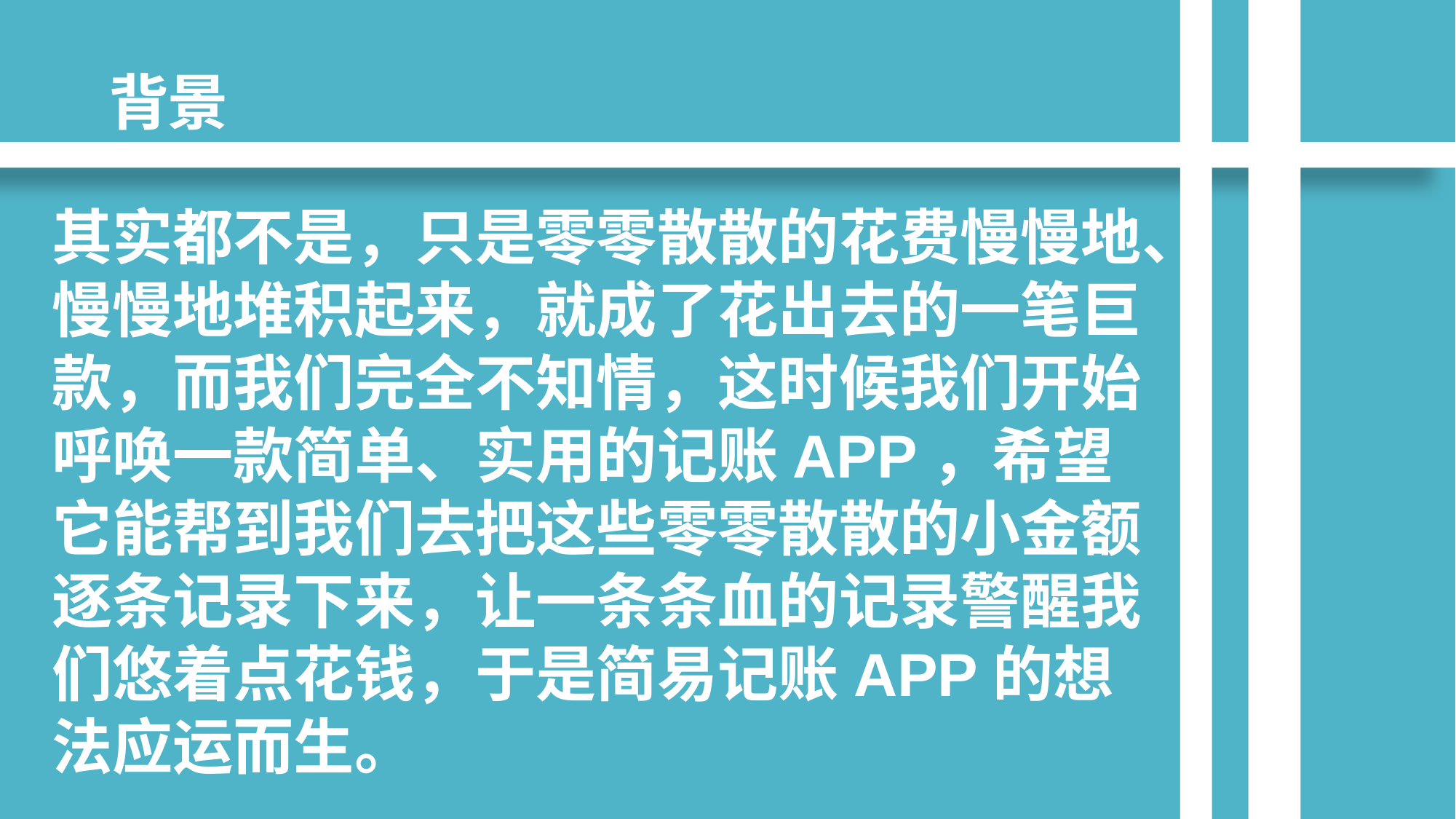

# 背景

其实都不是，只是零零散散的花费慢慢地、慢慢地堆积起来，就成了花出去的一笔巨款，而我们完全不知情，这时候我们开始呼唤一款简单、实用的记账APP，希望它能帮到我们去把这些零零散散的小金额逐条记录下来，让一条条血的记录警醒我们悠着点花钱，于是简易记账APP的想法应运而生。